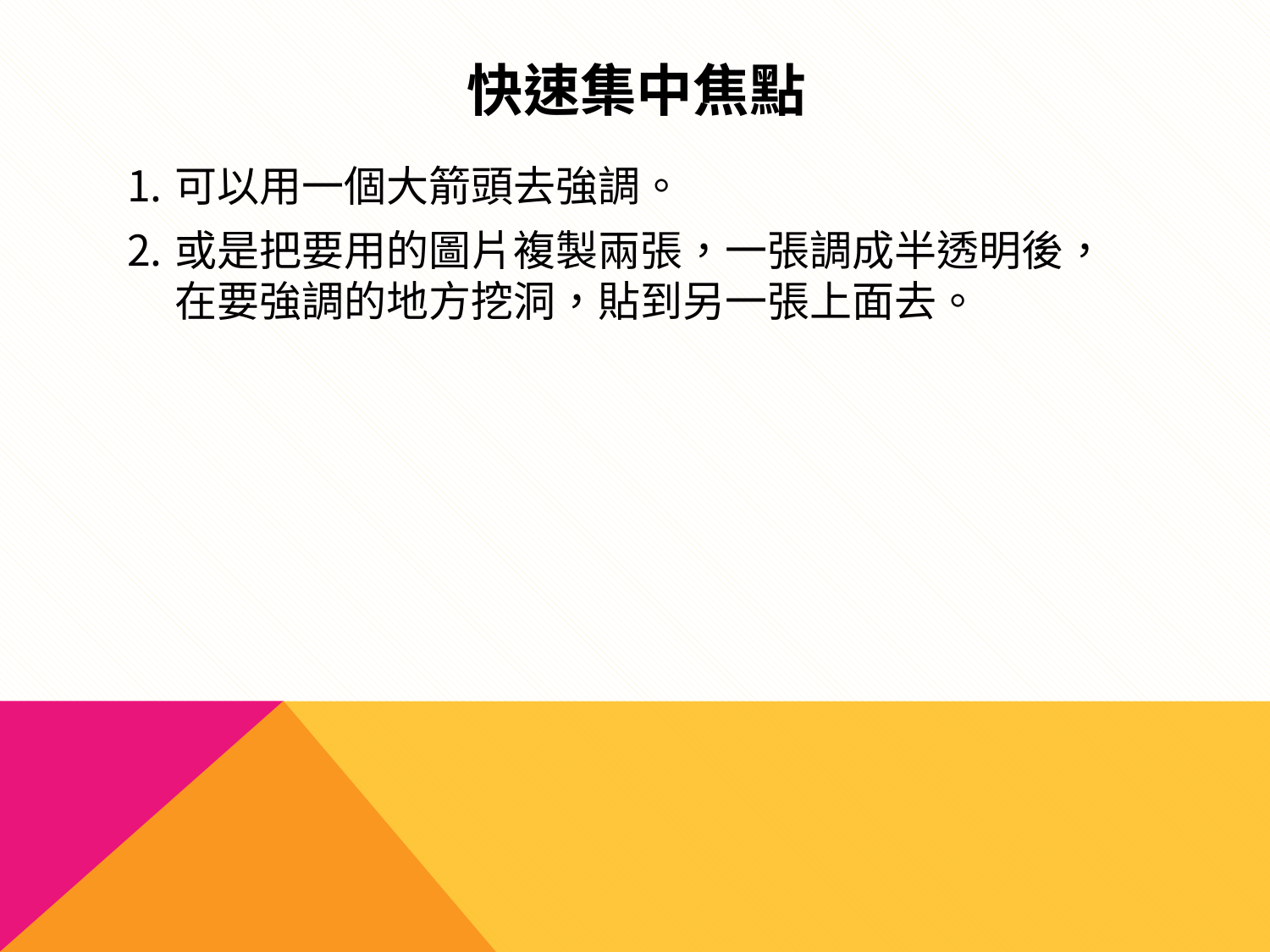

# 快速集中焦點
可以用一個大箭頭去強調。
或是把要用的圖片複製兩張，一張調成半透明後，在要強調的地方挖洞，貼到另一張上面去。